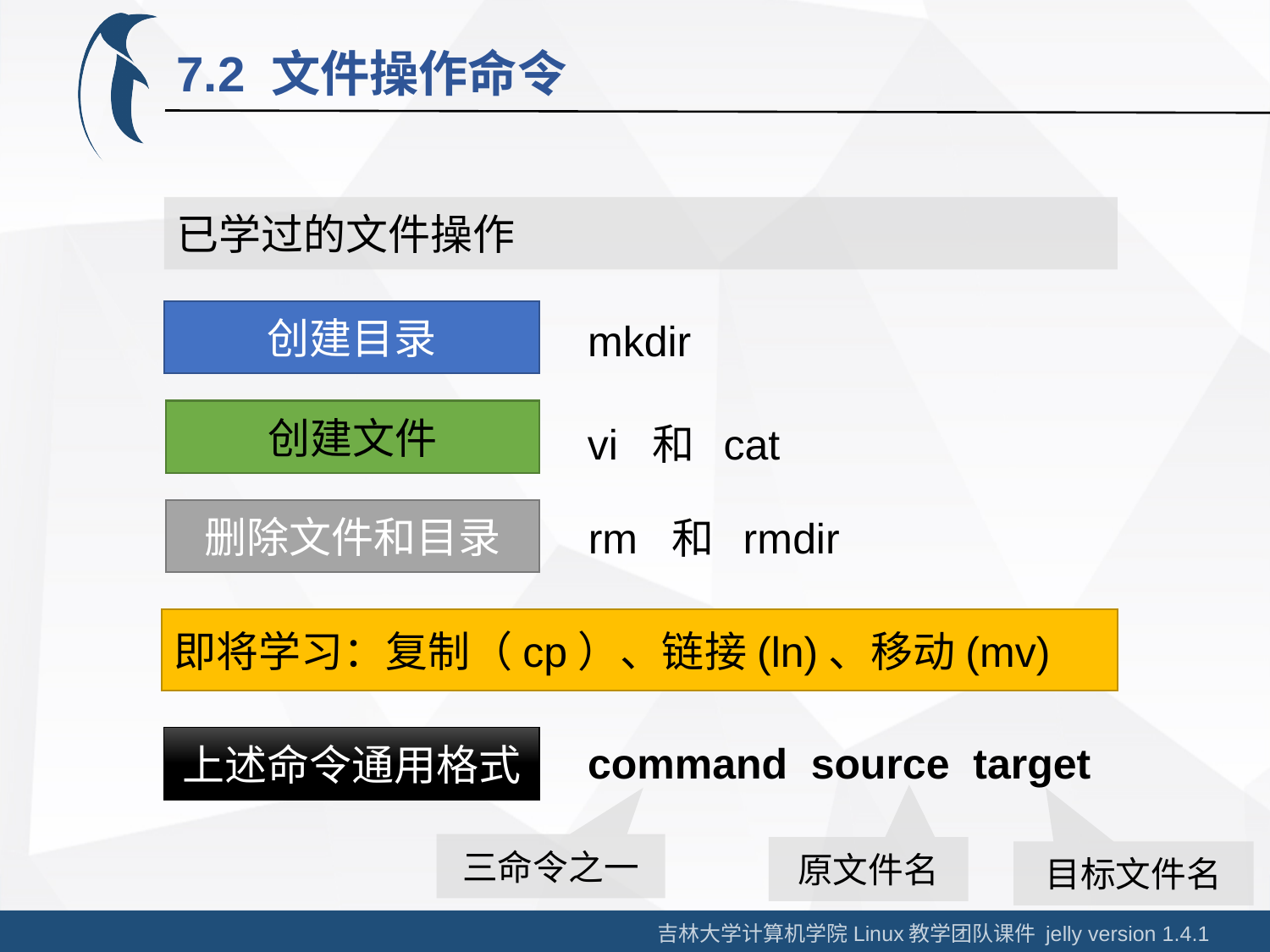

7.2 文件操作命令
已学过的文件操作
创建目录
mkdir
创建文件
vi  和  cat
删除文件和目录
rm  和  rmdir
即将学习：复制（cp）、链接(ln)、移动(mv)
上述命令通用格式
command  source  target
三命令之一
原文件名
目标文件名